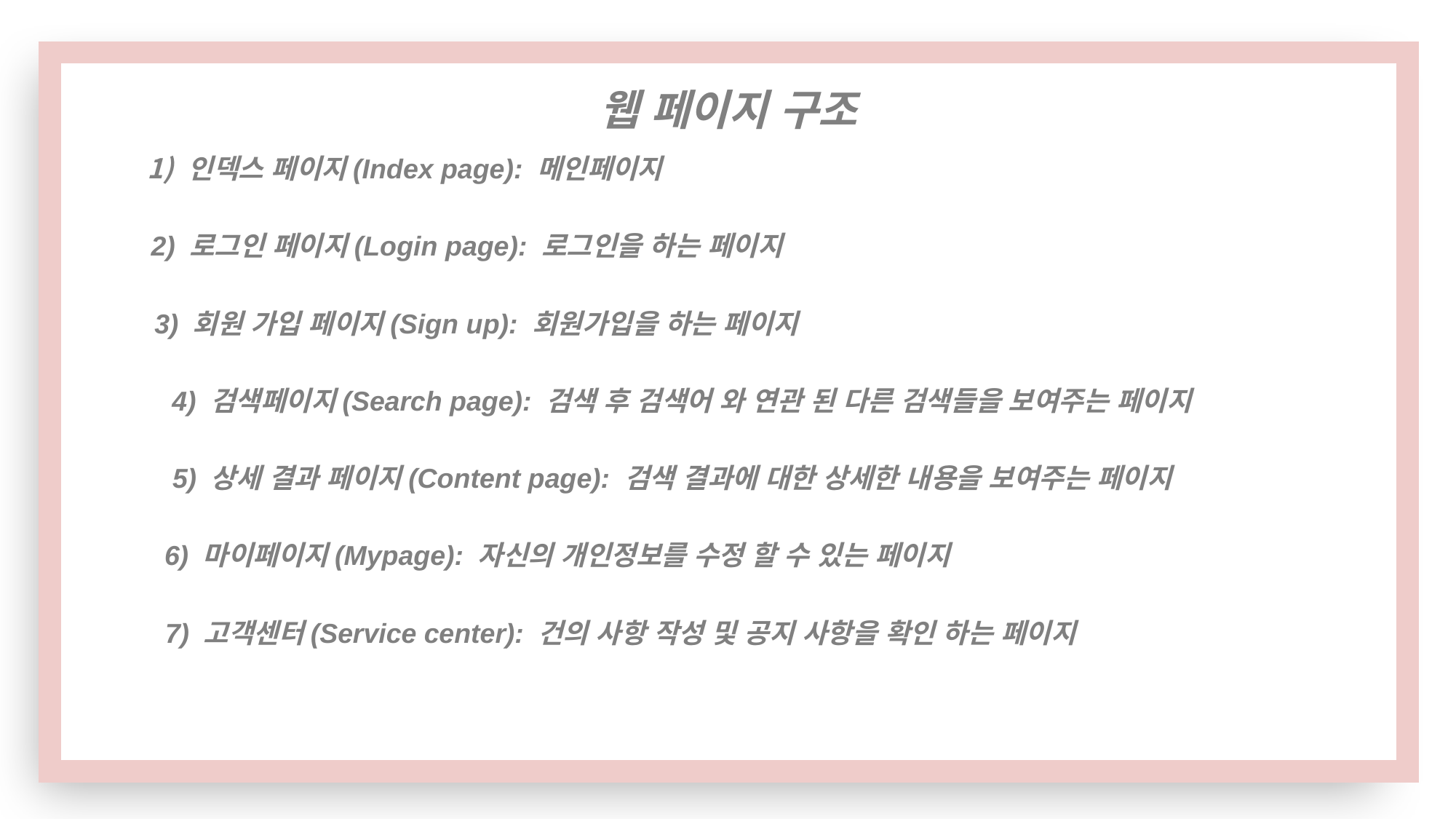

웹 페이지 구조
인덱스 페이지(Index page): 메인페이지
2) 로그인 페이지(Login page): 로그인을 하는 페이지
3) 회원 가입 페이지(Sign up): 회원가입을 하는 페이지
4) 검색페이지(Search page): 검색 후 검색어 와 연관 된 다른 검색들을 보여주는 페이지
5) 상세 결과 페이지(Content page): 검색 결과에 대한 상세한 내용을 보여주는 페이지
6) 마이페이지(Mypage): 자신의 개인정보를 수정 할 수 있는 페이지
7) 고객센터(Service center): 건의 사항 작성 및 공지 사항을 확인 하는 페이지